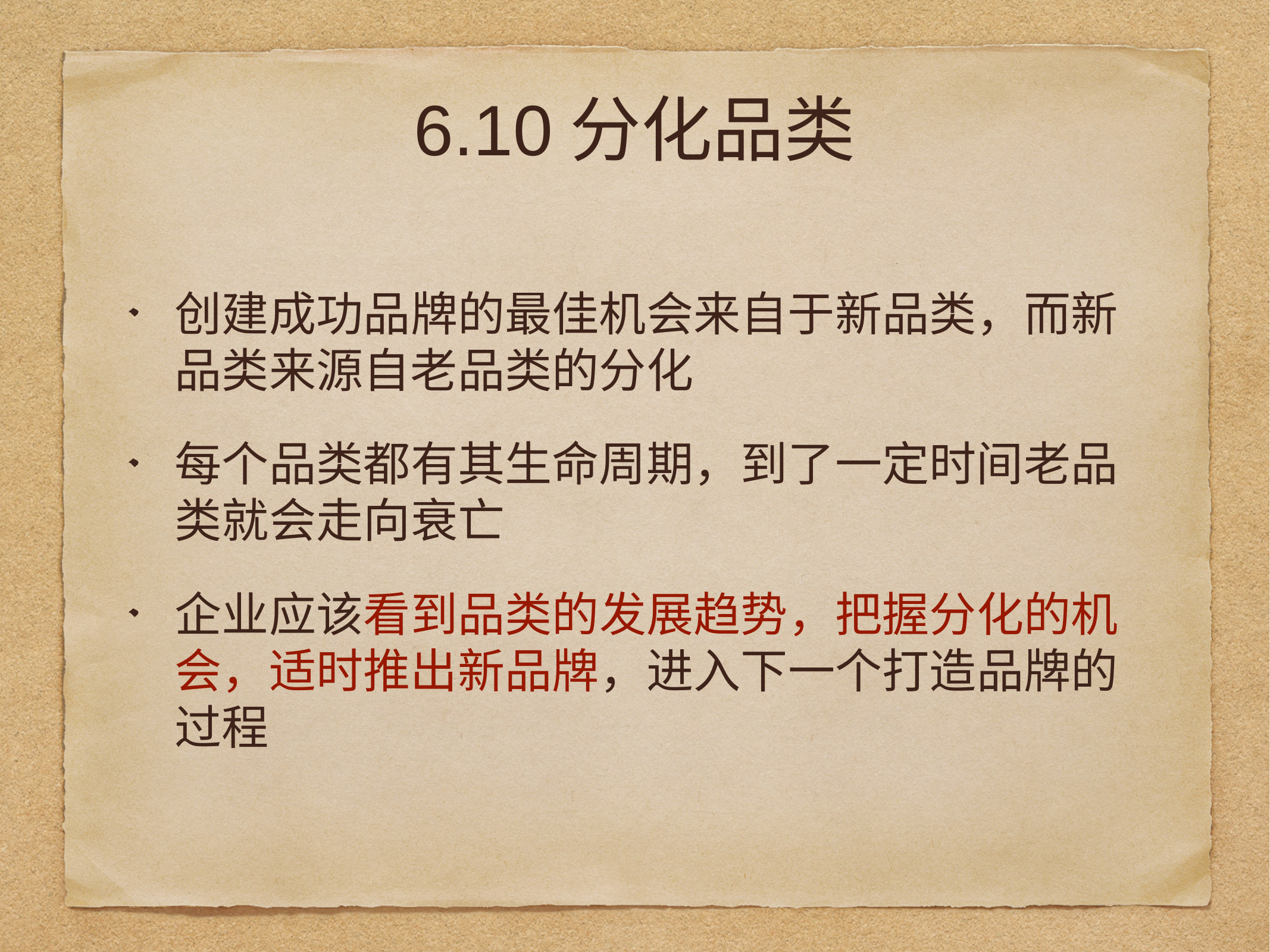

# 6.10分化品类
创建成功品牌的最佳机会来自于新品类，而新品类来源自老品类的分化
每个品类都有其生命周期，到了一定时间老品类就会走向衰亡
企业应该看到品类的发展趋势，把握分化的机会，适时推出新品牌，进入下一个打造品牌的过程